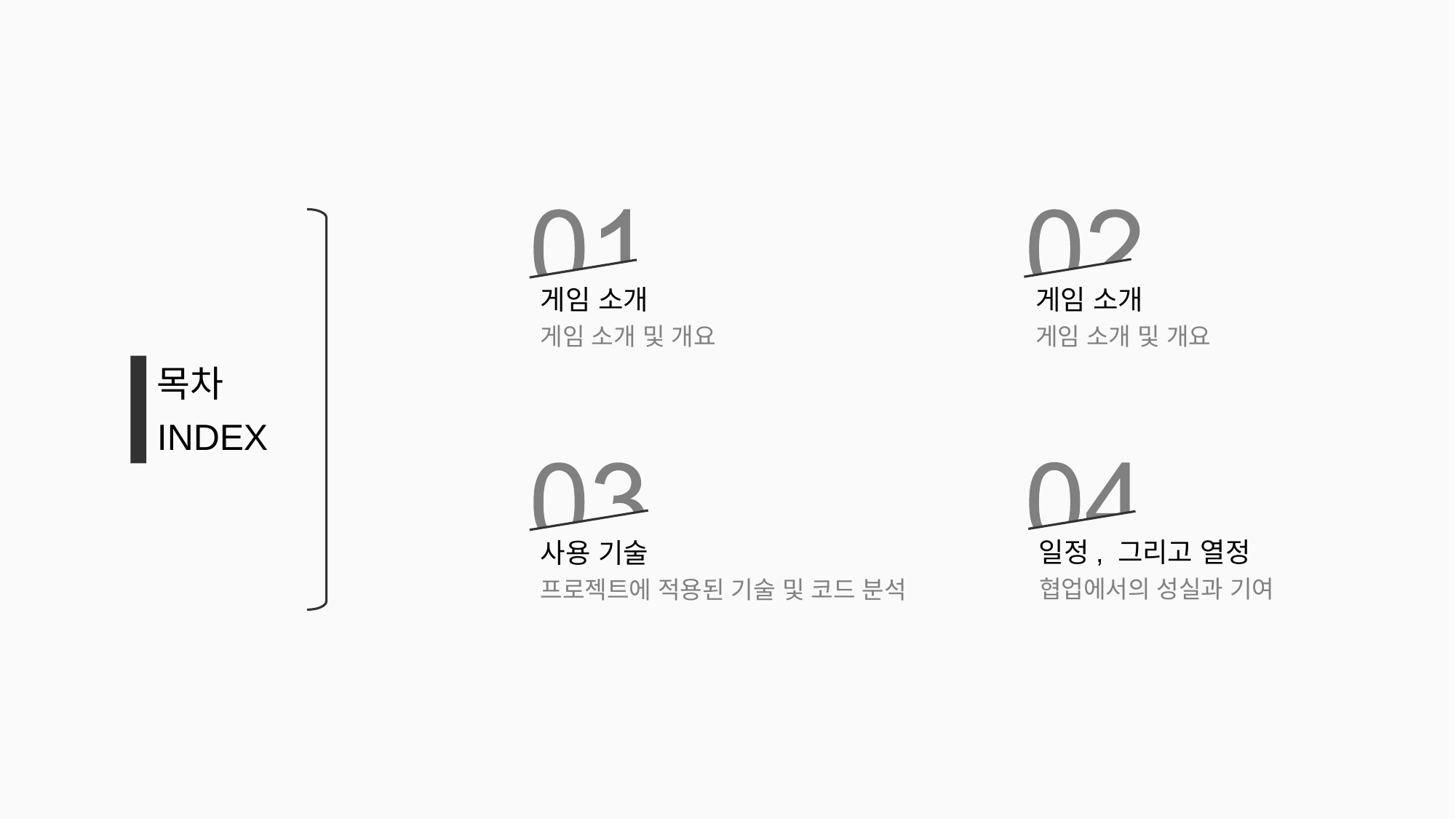

04

게임 소개
게임 소개
게임 소개 및 개요
게임 소개 및 개요

일정, 그리고 열정
사용 기술
협업에서의 성실과 기여
프로젝트에 적용된 기술 및 코드 분석

목차
INDEX